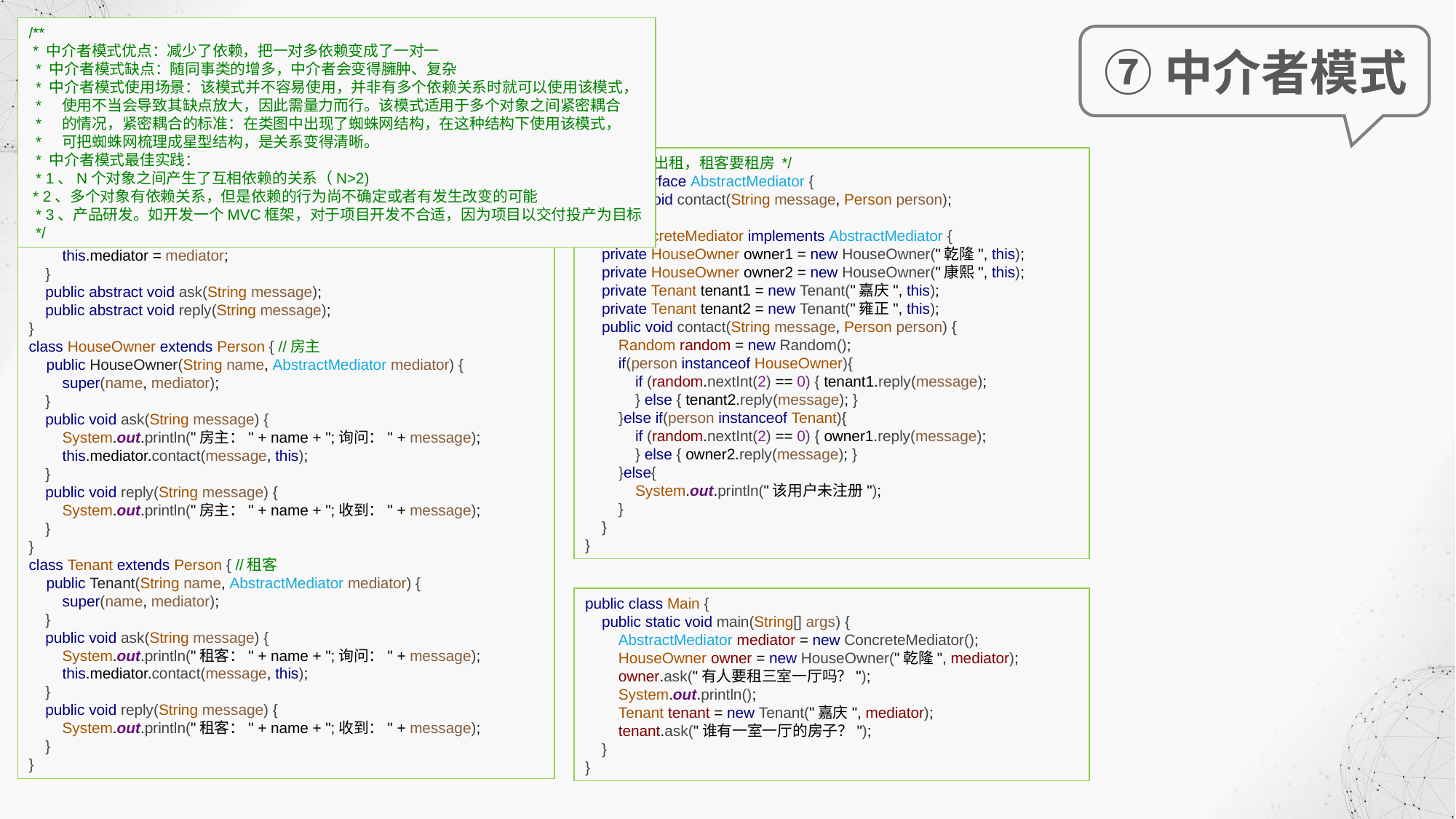

/**
 * 中介者模式优点：减少了依赖，把一对多依赖变成了一对一
 * 中介者模式缺点：随同事类的增多，中介者会变得臃肿、复杂
 * 中介者模式使用场景：该模式并不容易使用，并非有多个依赖关系时就可以使用该模式，
 *    使用不当会导致其缺点放大，因此需量力而行。该模式适用于多个对象之间紧密耦合
 *    的情况，紧密耦合的标准：在类图中出现了蜘蛛网结构，在这种结构下使用该模式，
 *    可把蜘蛛网梳理成星型结构，是关系变得清晰。
 * 中介者模式最佳实践：
 * 1、N个对象之间产生了互相依赖的关系（N>2)
 * 2、多个对象有依赖关系，但是依赖的行为尚不确定或者有发生改变的可能
 * 3、产品研发。如开发一个MVC框架，对于项目开发不合适，因为项目以交付投产为目标
 */

⑦中介者模式
/** 房主要出租，租客要租房 */
public interface AbstractMediator {
    public void contact(String message, Person person);
}
class ConcreteMediator implements AbstractMediator {
    private HouseOwner owner1 = new HouseOwner("乾隆", this);
    private HouseOwner owner2 = new HouseOwner("康熙", this);
    private Tenant tenant1 = new Tenant("嘉庆", this);
    private Tenant tenant2 = new Tenant("雍正", this);
    public void contact(String message, Person person) {
        Random random = new Random();
        if(person instanceof HouseOwner){
            if (random.nextInt(2) == 0) { tenant1.reply(message);
            } else { tenant2.reply(message); }
        }else if(person instanceof Tenant){
            if (random.nextInt(2) == 0) { owner1.reply(message);
            } else { owner2.reply(message); }
        }else{
            System.out.println("该用户未注册");
        }
    }
}
public abstract class Person {
    protected String name;
    protected AbstractMediator mediator;
    public Person(String name, AbstractMediator mediator){
        this.name = name;
        this.mediator = mediator;
    }
    public abstract void ask(String message);
    public abstract void reply(String message);
}
class HouseOwner extends Person { //房主
    public HouseOwner(String name, AbstractMediator mediator) {
        super(name, mediator);
    }
    public void ask(String message) {
        System.out.println("房主：" + name + ";询问：" + message);
        this.mediator.contact(message, this);
    }
    public void reply(String message) {
        System.out.println("房主：" + name + ";收到：" + message);
    }
}
class Tenant extends Person { //租客
    public Tenant(String name, AbstractMediator mediator) {
        super(name, mediator);
    }
    public void ask(String message) {
        System.out.println("租客：" + name + ";询问：" + message);
        this.mediator.contact(message, this);
    }
    public void reply(String message) {
        System.out.println("租客：" + name + ";收到：" + message);
    }
}
public class Main {
    public static void main(String[] args) {
        AbstractMediator mediator = new ConcreteMediator();
        HouseOwner owner = new HouseOwner("乾隆", mediator);
        owner.ask("有人要租三室一厅吗？");
        System.out.println();
        Tenant tenant = new Tenant("嘉庆", mediator);
        tenant.ask("谁有一室一厅的房子？");
    }
}